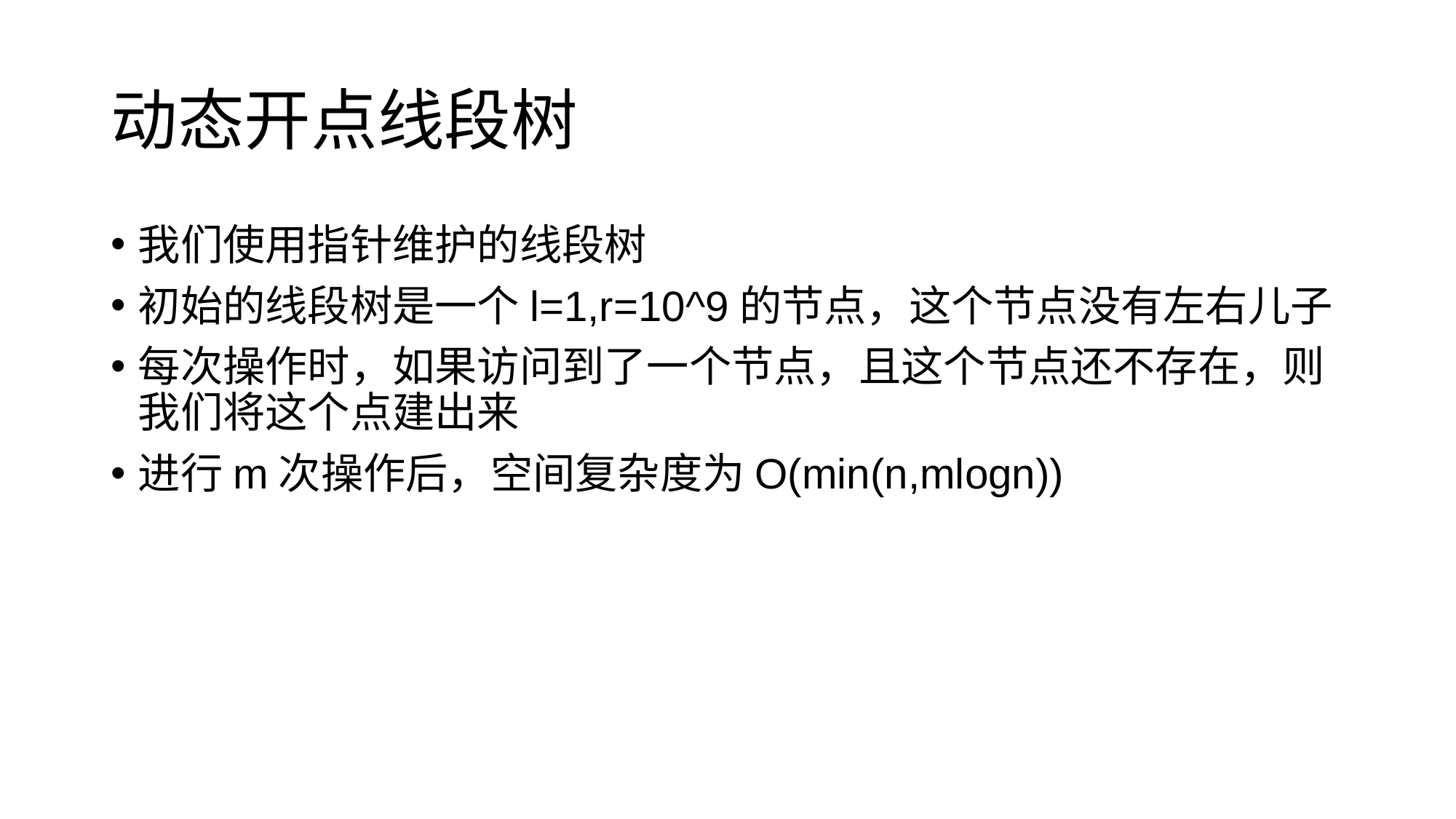

# 动态开点线段树
我们使用指针维护的线段树
初始的线段树是一个l=1,r=10^9的节点，这个节点没有左右儿子
每次操作时，如果访问到了一个节点，且这个节点还不存在，则我们将这个点建出来
进行m次操作后，空间复杂度为O(min(n,mlogn))